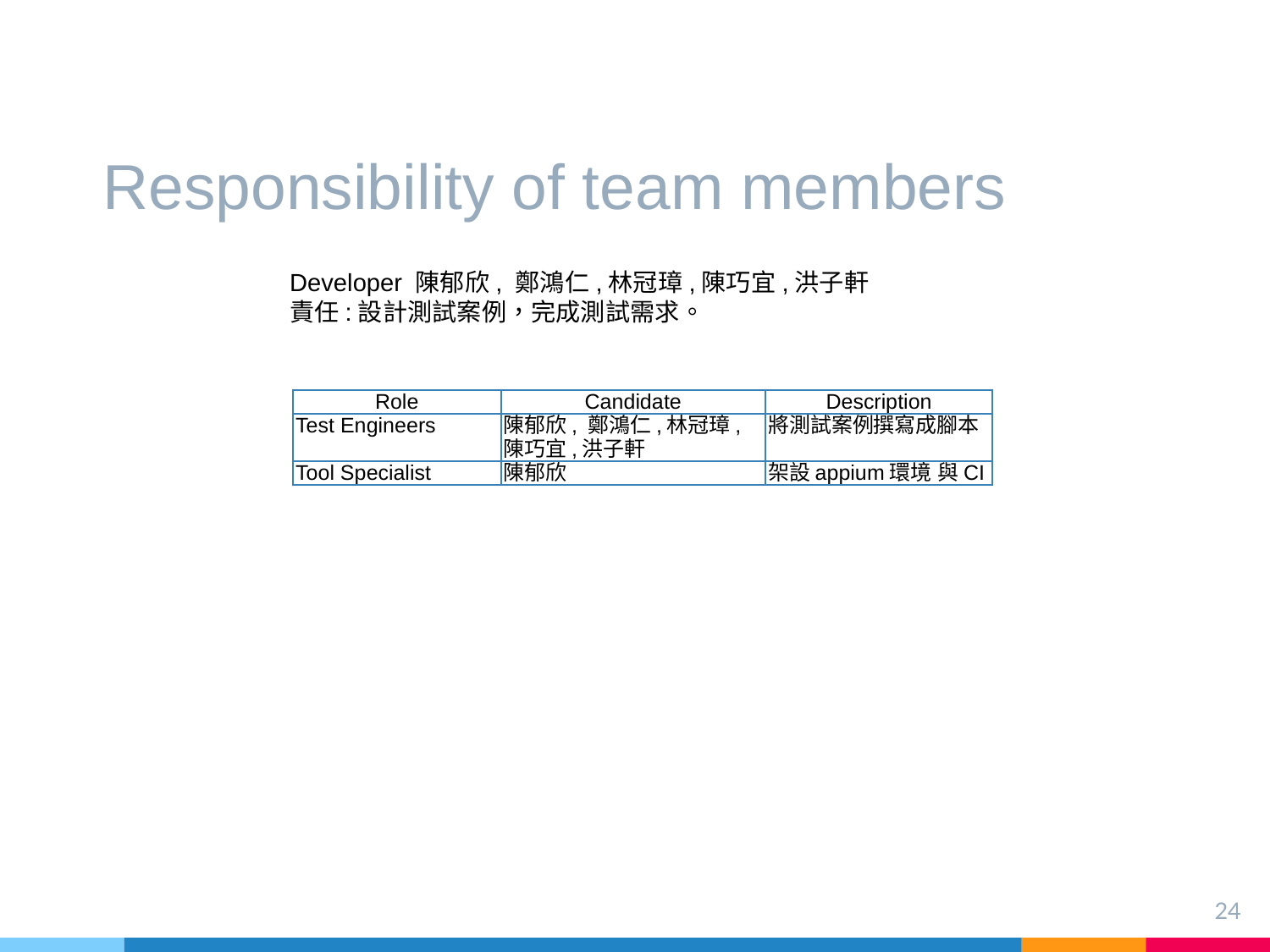

# Responsibility of team members
Developer 陳郁欣, 鄭鴻仁,林冠璋,陳巧宜,洪子軒
責任:設計測試案例，完成測試需求。

| Role | Candidate | Description |
| --- | --- | --- |
| Test Engineers | 陳郁欣, 鄭鴻仁,林冠璋,陳巧宜,洪子軒 | 將測試案例撰寫成腳本 |
| Tool Specialist | 陳郁欣 | 架設appium環境 與CI |
24